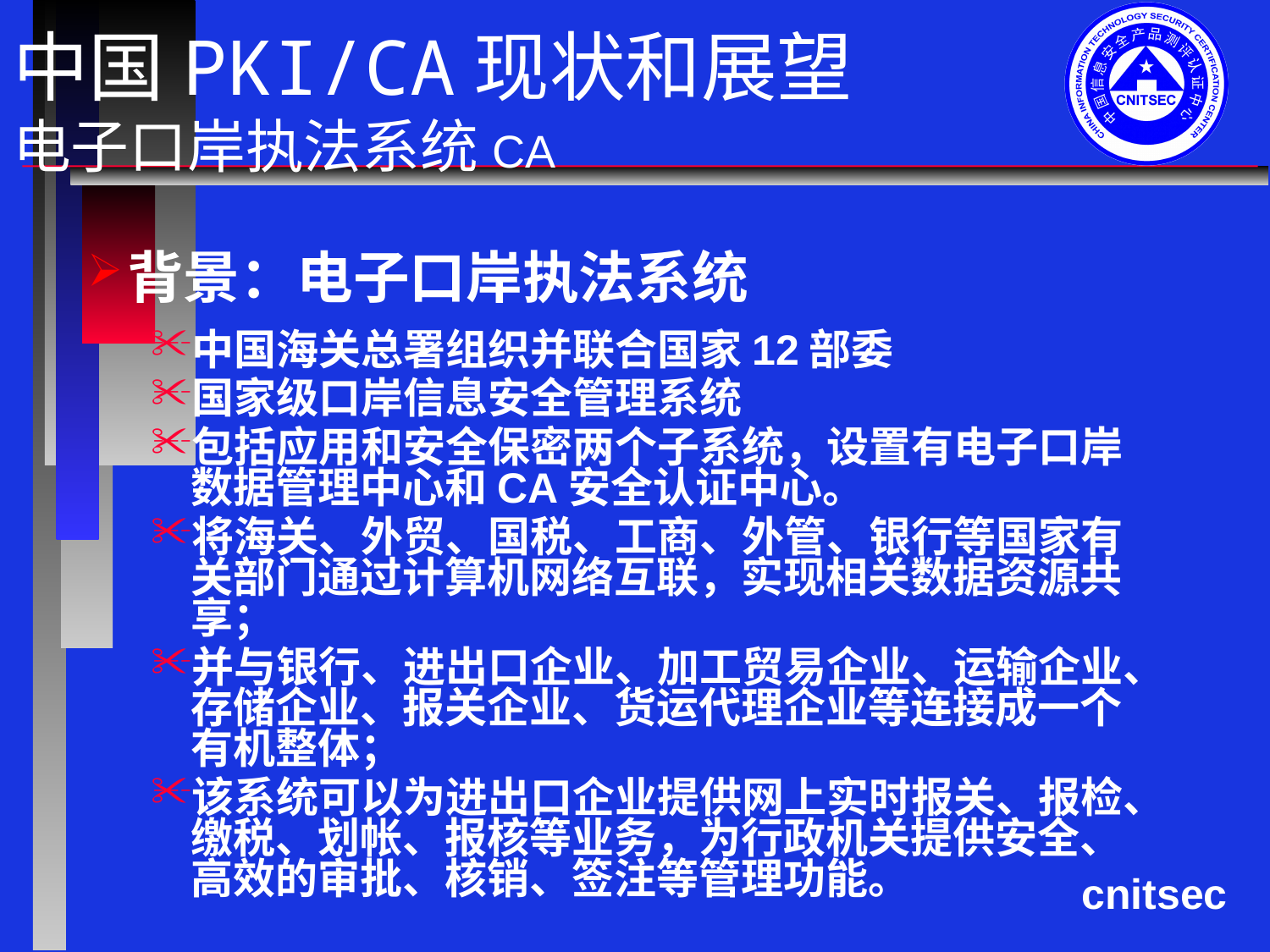

# 中国PKI/CA现状和展望 电子口岸执法系统CA

背景：电子口岸执法系统

中国海关总署组织并联合国家12部委
国家级口岸信息安全管理系统
包括应用和安全保密两个子系统，设置有电子口岸数据管理中心和CA安全认证中心。
将海关、外贸、国税、工商、外管、银行等国家有关部门通过计算机网络互联，实现相关数据资源共享；
并与银行、进出口企业、加工贸易企业、运输企业、存储企业、报关企业、货运代理企业等连接成一个有机整体；
该系统可以为进出口企业提供网上实时报关、报检、缴税、划帐、报核等业务，为行政机关提供安全、高效的审批、核销、签注等管理功能。